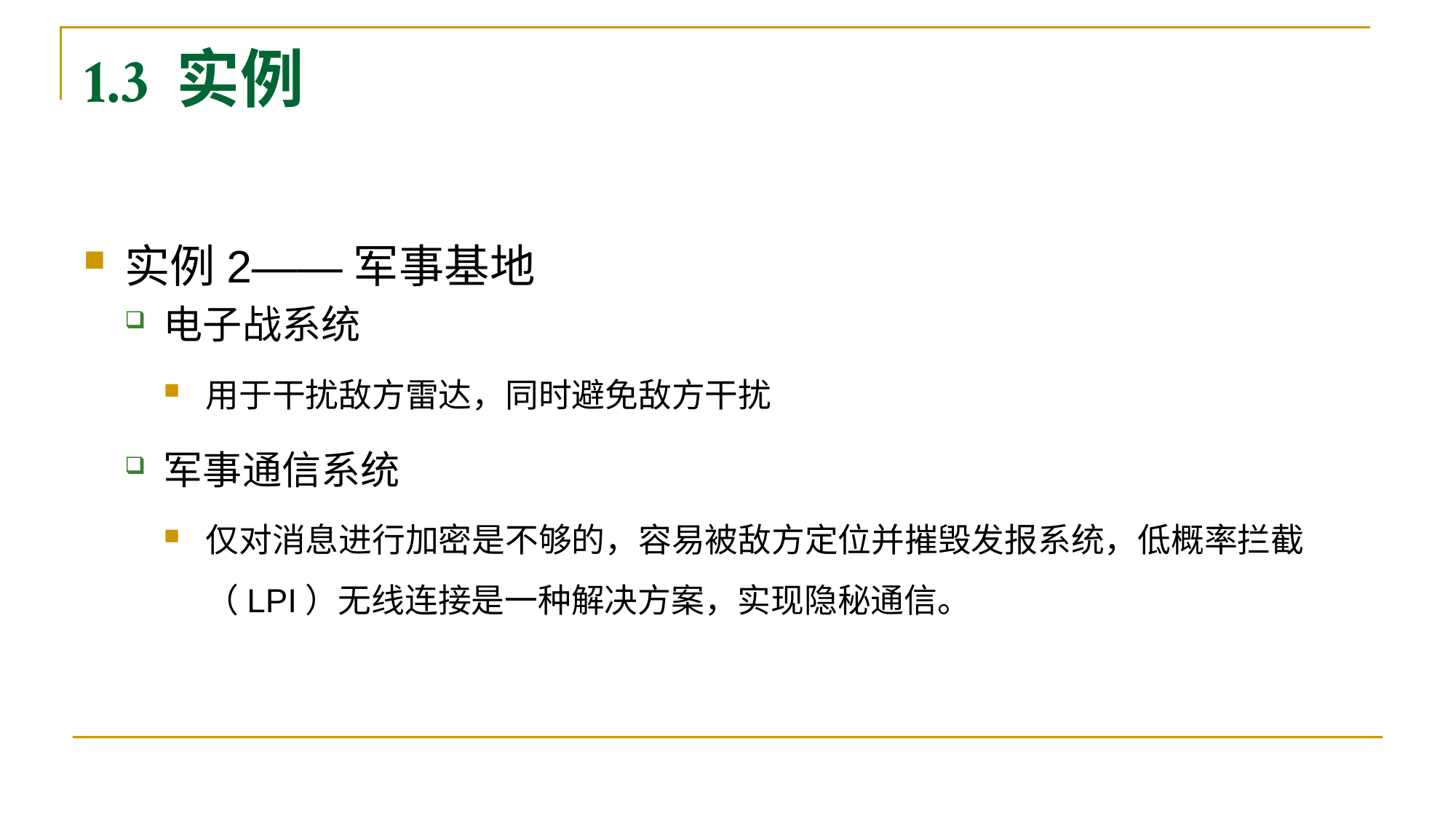

# 1.3 实例
实例2——军事基地
电子战系统
用于干扰敌方雷达，同时避免敌方干扰
军事通信系统
仅对消息进行加密是不够的，容易被敌方定位并摧毁发报系统，低概率拦截（LPI）无线连接是一种解决方案，实现隐秘通信。